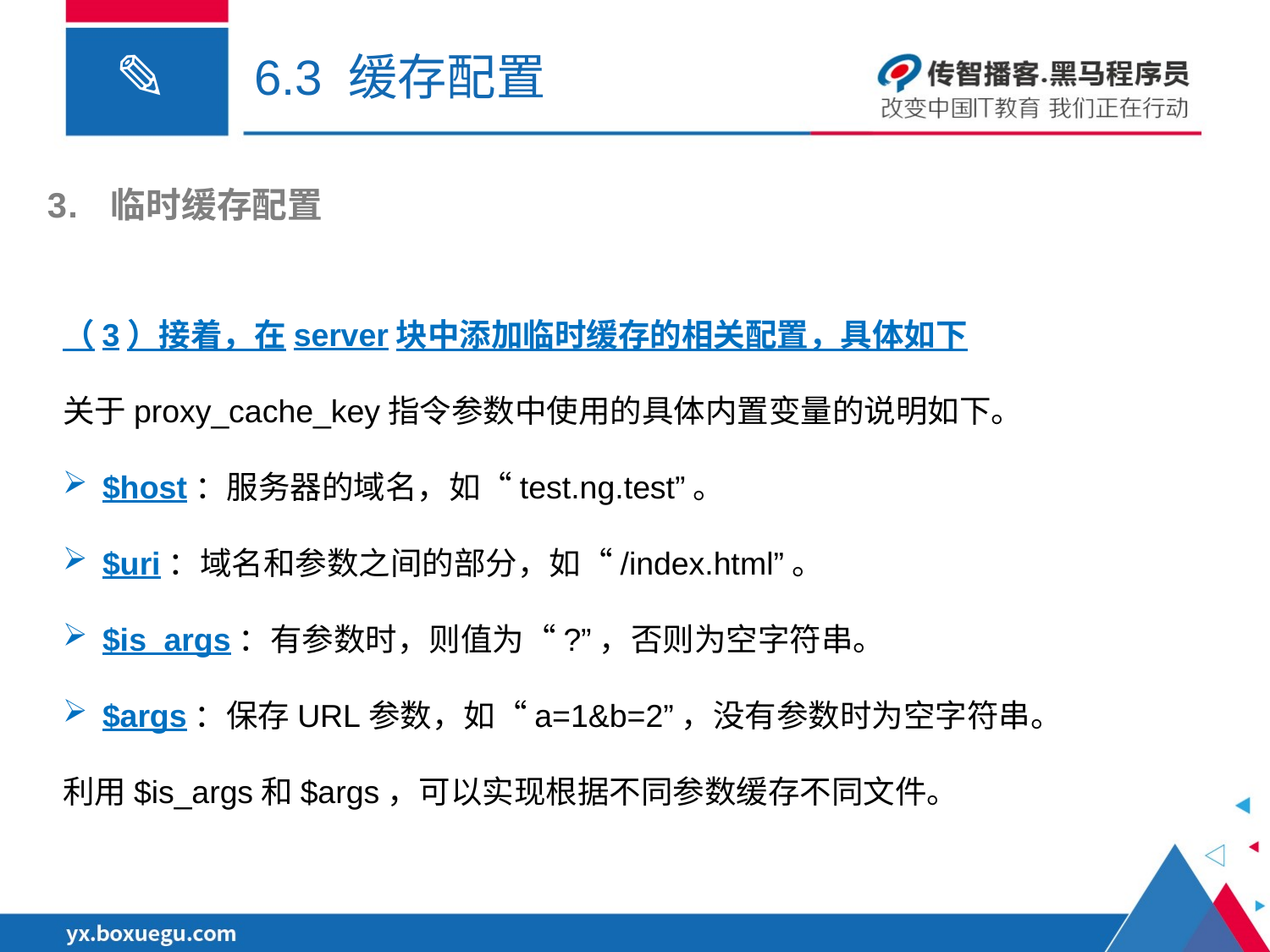

# 6.3 缓存配置
临时缓存配置
（3）接着，在server块中添加临时缓存的相关配置，具体如下
关于proxy_cache_key指令参数中使用的具体内置变量的说明如下。
$host：服务器的域名，如“test.ng.test”。
$uri：域名和参数之间的部分，如“/index.html”。
$is_args：有参数时，则值为“?”，否则为空字符串。
$args：保存URL参数，如“a=1&b=2”，没有参数时为空字符串。
利用$is_args和$args，可以实现根据不同参数缓存不同文件。